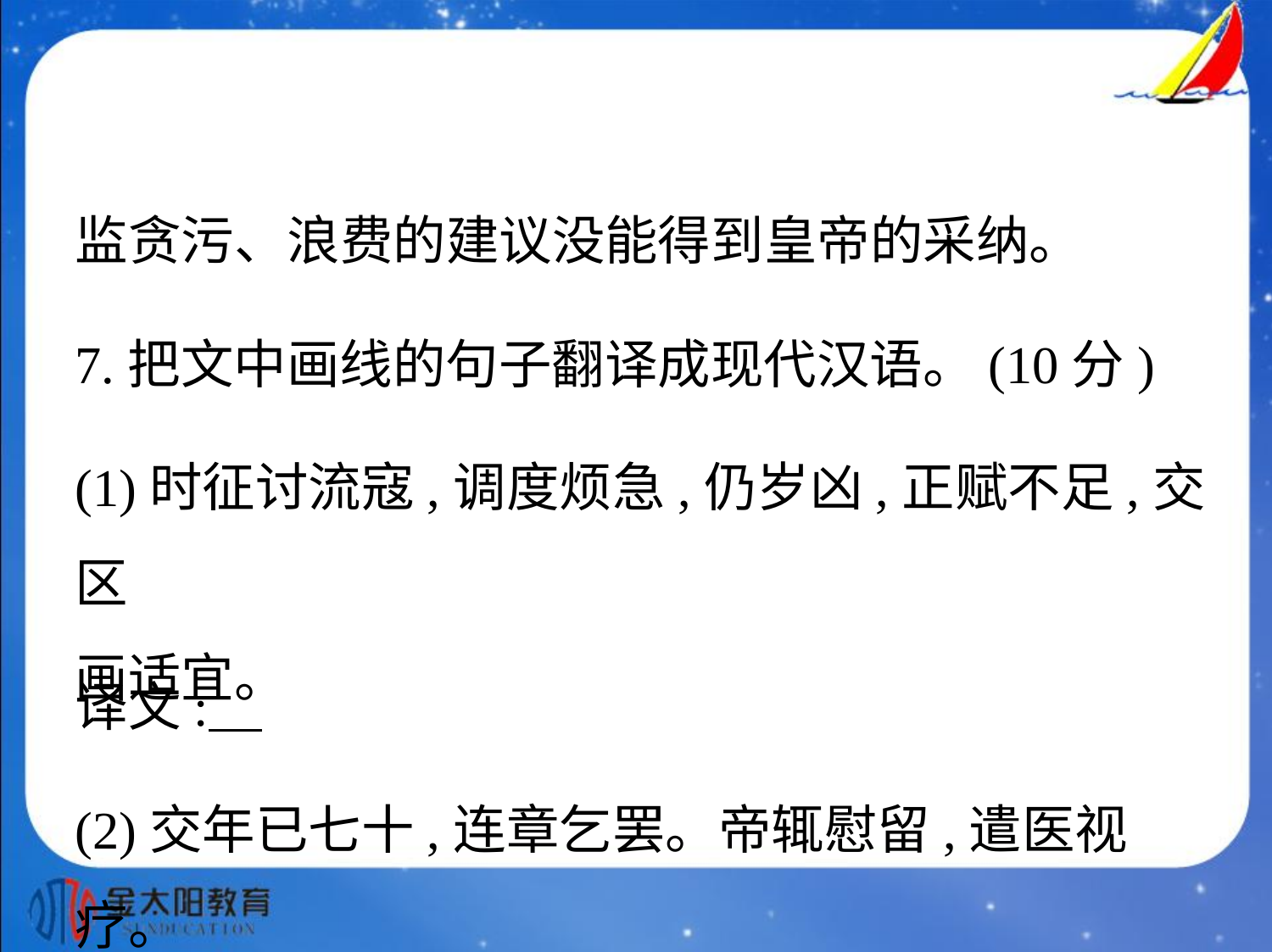

监贪污、浪费的建议没能得到皇帝的采纳。
7.把文中画线的句子翻译成现代汉语。(10分)
(1)时征讨流寇,调度烦急,仍岁凶,正赋不足,交区
画适宜。
译文:
(2)交年已七十,连章乞罢。帝辄慰留,遣医视疗。